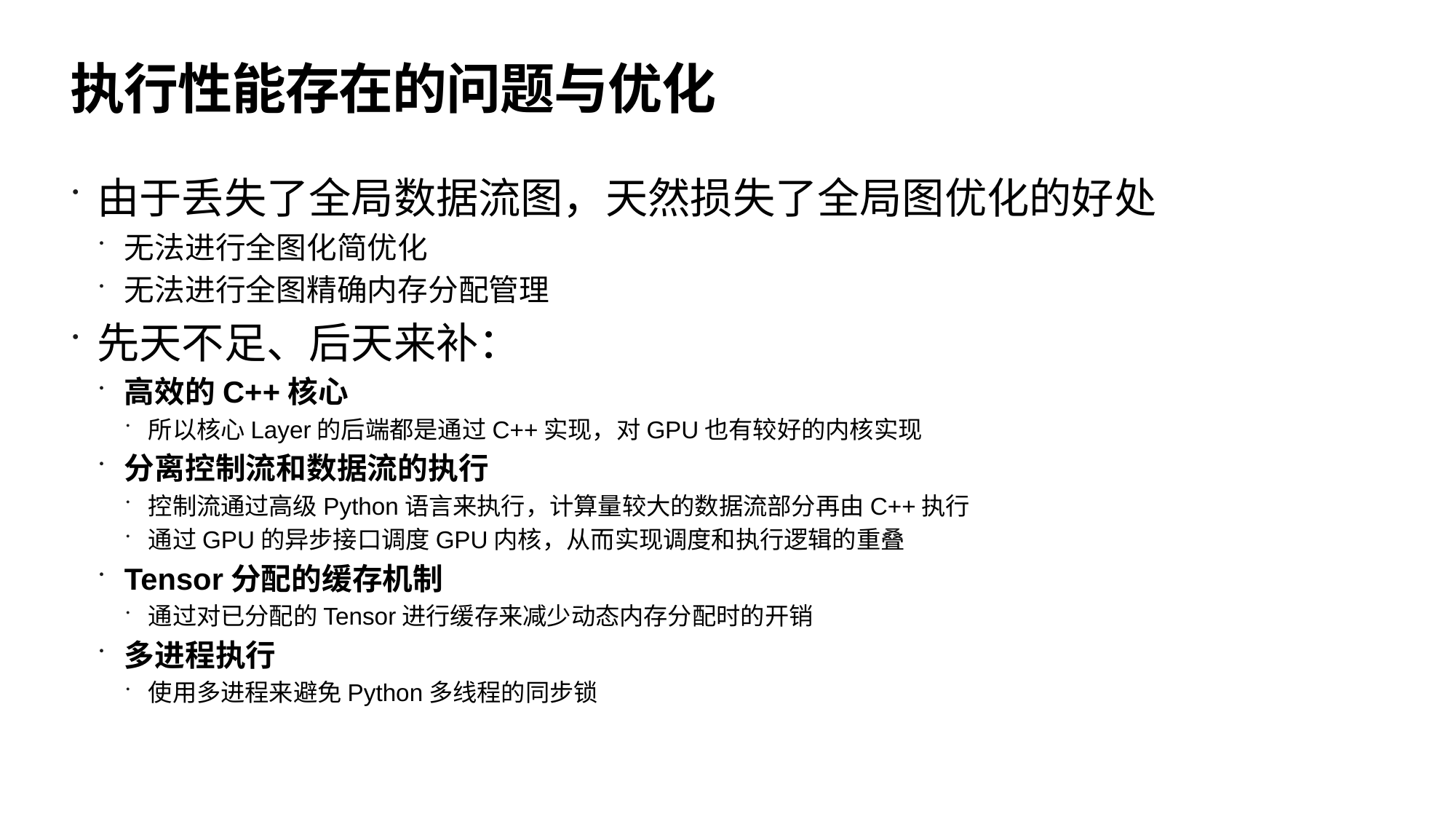

# 执行性能存在的问题与优化
由于丢失了全局数据流图，天然损失了全局图优化的好处
无法进行全图化简优化
无法进行全图精确内存分配管理
先天不足、后天来补：
高效的C++核心
所以核心Layer的后端都是通过C++实现，对GPU也有较好的内核实现
分离控制流和数据流的执行
控制流通过高级Python语言来执行，计算量较大的数据流部分再由C++执行
通过GPU的异步接口调度GPU内核，从而实现调度和执行逻辑的重叠
Tensor分配的缓存机制
通过对已分配的Tensor进行缓存来减少动态内存分配时的开销
多进程执行
使用多进程来避免Python多线程的同步锁